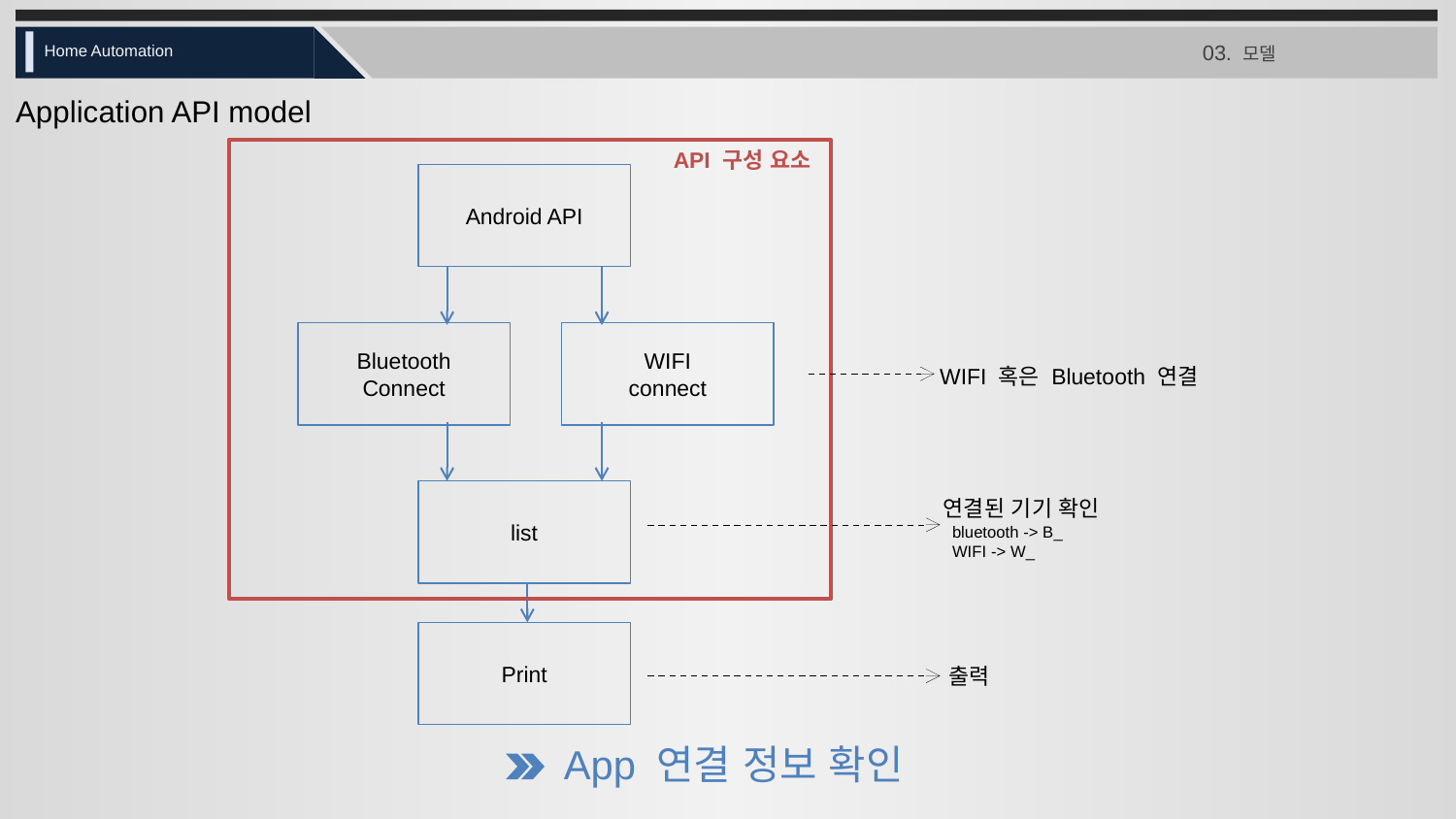

03. 모델
Home Automation
Application API model
API 구성 요소

Android API
Bluetooth Connect
WIFI
connect
WIFI 혹은 Bluetooth 연결
list
연결된 기기 확인
  bluetooth -> B_
  WIFI -> W_
Print
출력
App 연결 정보 확인